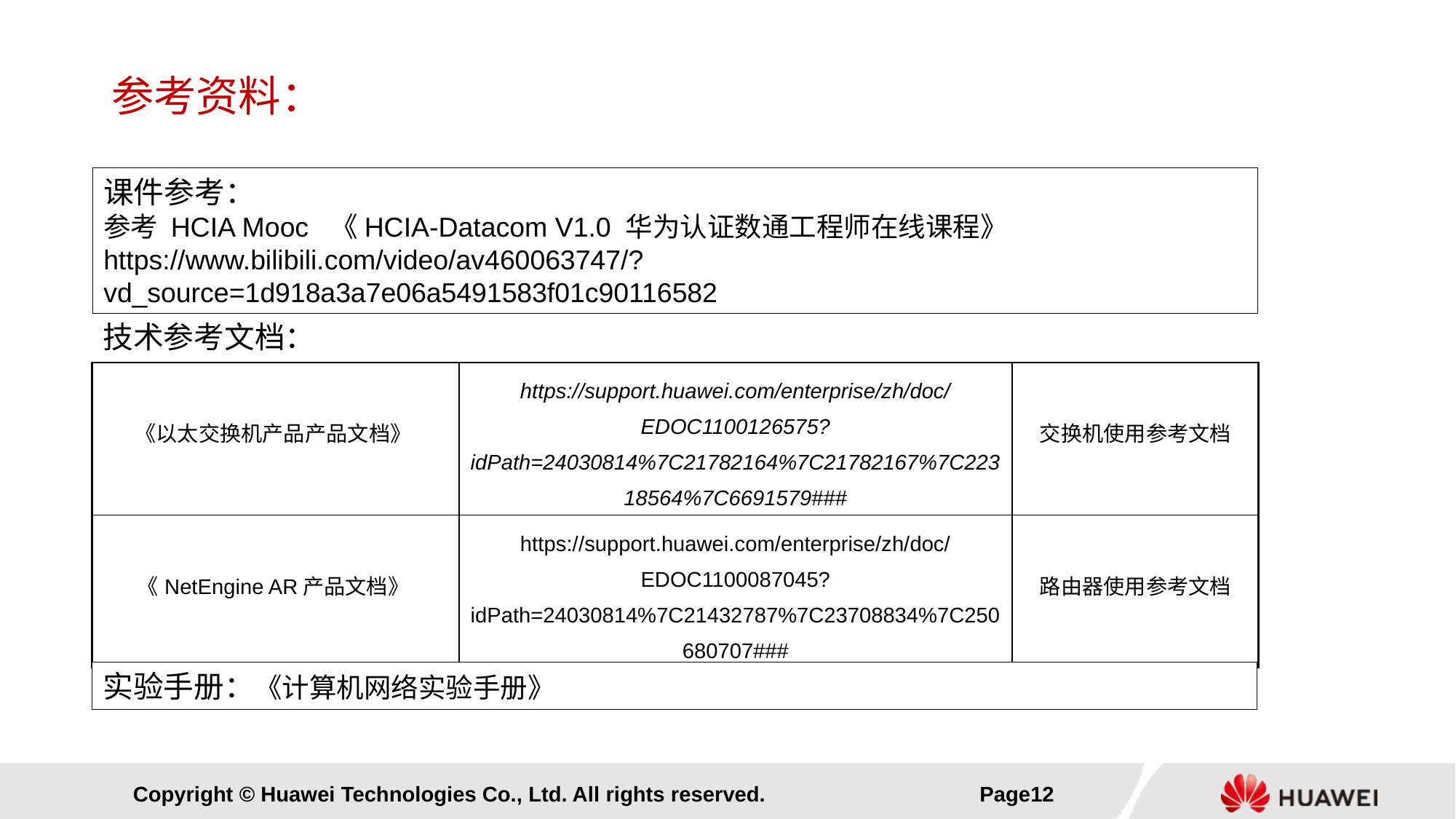

# 参考资料：
课件参考：
参考 HCIA Mooc  《HCIA-Datacom V1.0 华为认证数通工程师在线课程》
https://www.bilibili.com/video/av460063747/?vd_source=1d918a3a7e06a5491583f01c90116582
技术参考文档：
| 《以太交换机产品产品文档》 | https://support.huawei.com/enterprise/zh/doc/EDOC1100126575?idPath=24030814%7C21782164%7C21782167%7C22318564%7C6691579### | 交换机使用参考文档 |
| --- | --- | --- |
| 《NetEngine AR产品文档》 | https://support.huawei.com/enterprise/zh/doc/EDOC1100087045?idPath=24030814%7C21432787%7C23708834%7C250680707### | 路由器使用参考文档 |
实验手册：《计算机网络实验手册》
Page12